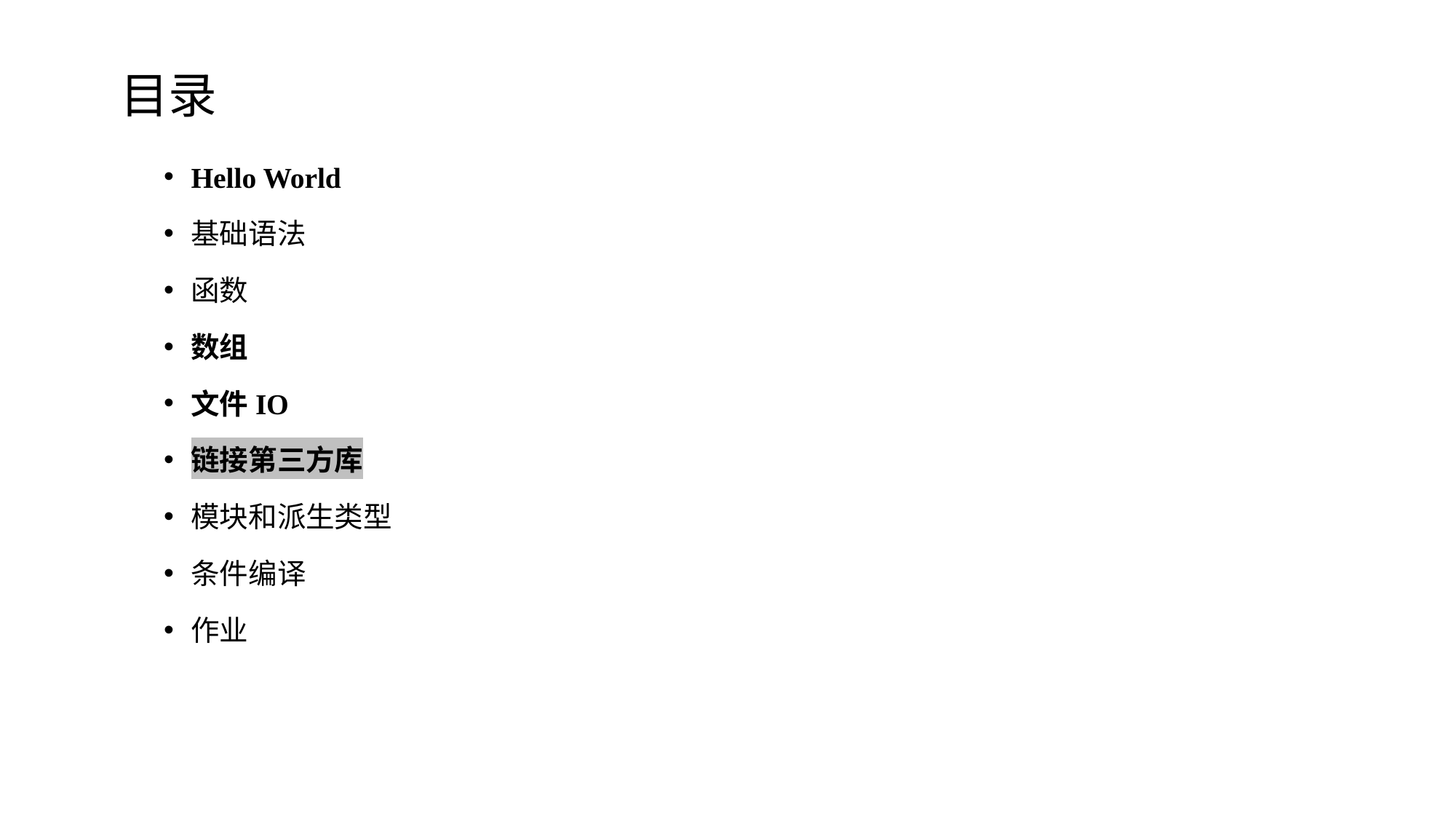

# 目录
Hello World
基础语法
函数
数组
文件IO
链接第三方库
模块和派生类型
条件编译
作业